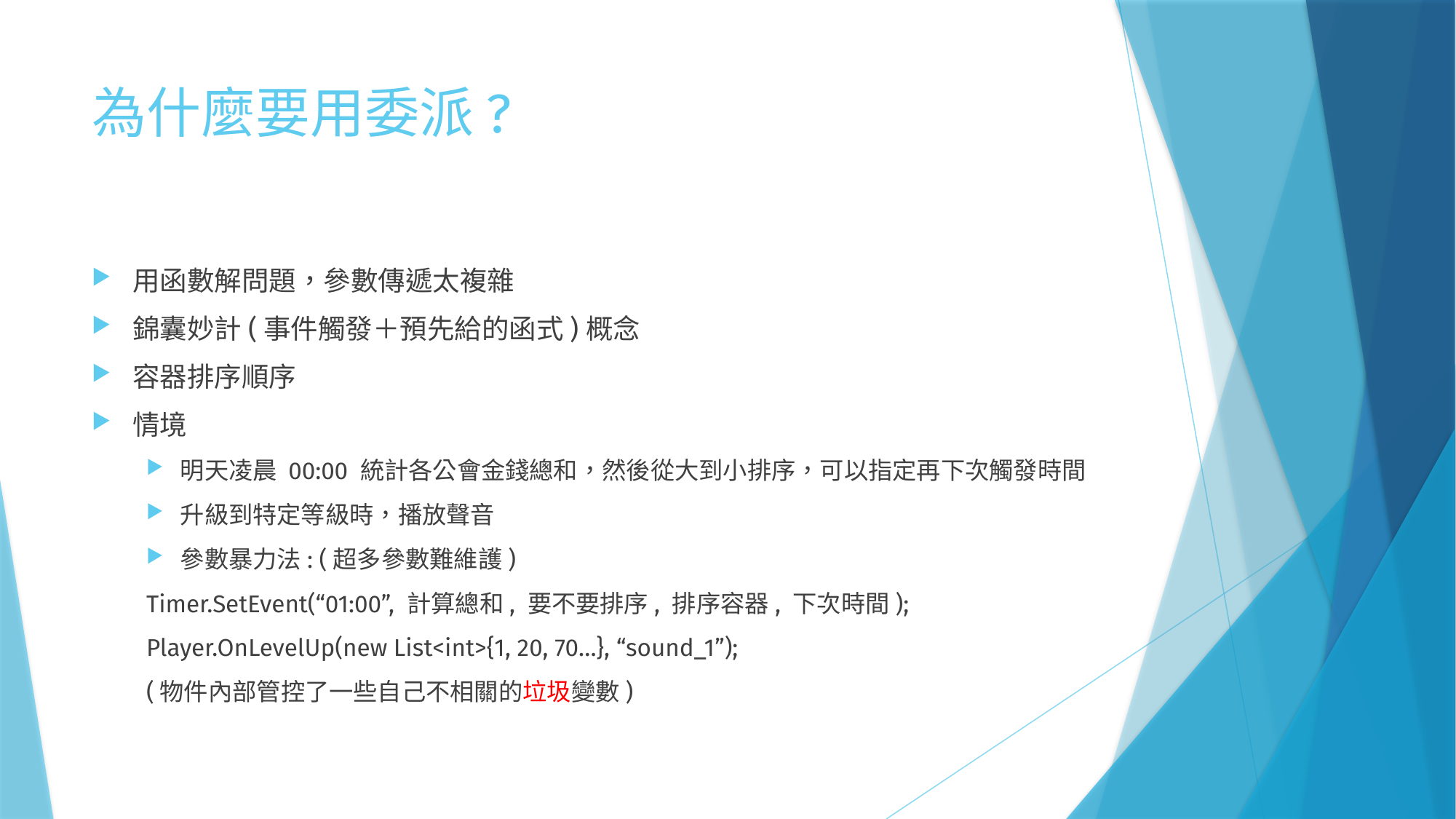

# 為什麼要用委派?
用函數解問題，參數傳遞太複雜
錦囊妙計(事件觸發＋預先給的函式)概念
容器排序順序
情境
明天凌晨 00:00 統計各公會金錢總和，然後從大到小排序，可以指定再下次觸發時間
升級到特定等級時，播放聲音
參數暴力法: (超多參數難維護)
Timer.SetEvent(“01:00”, 計算總和, 要不要排序, 排序容器, 下次時間);
Player.OnLevelUp(new List<int>{1, 20, 70…}, “sound_1”);
(物件內部管控了一些自己不相關的垃圾變數)